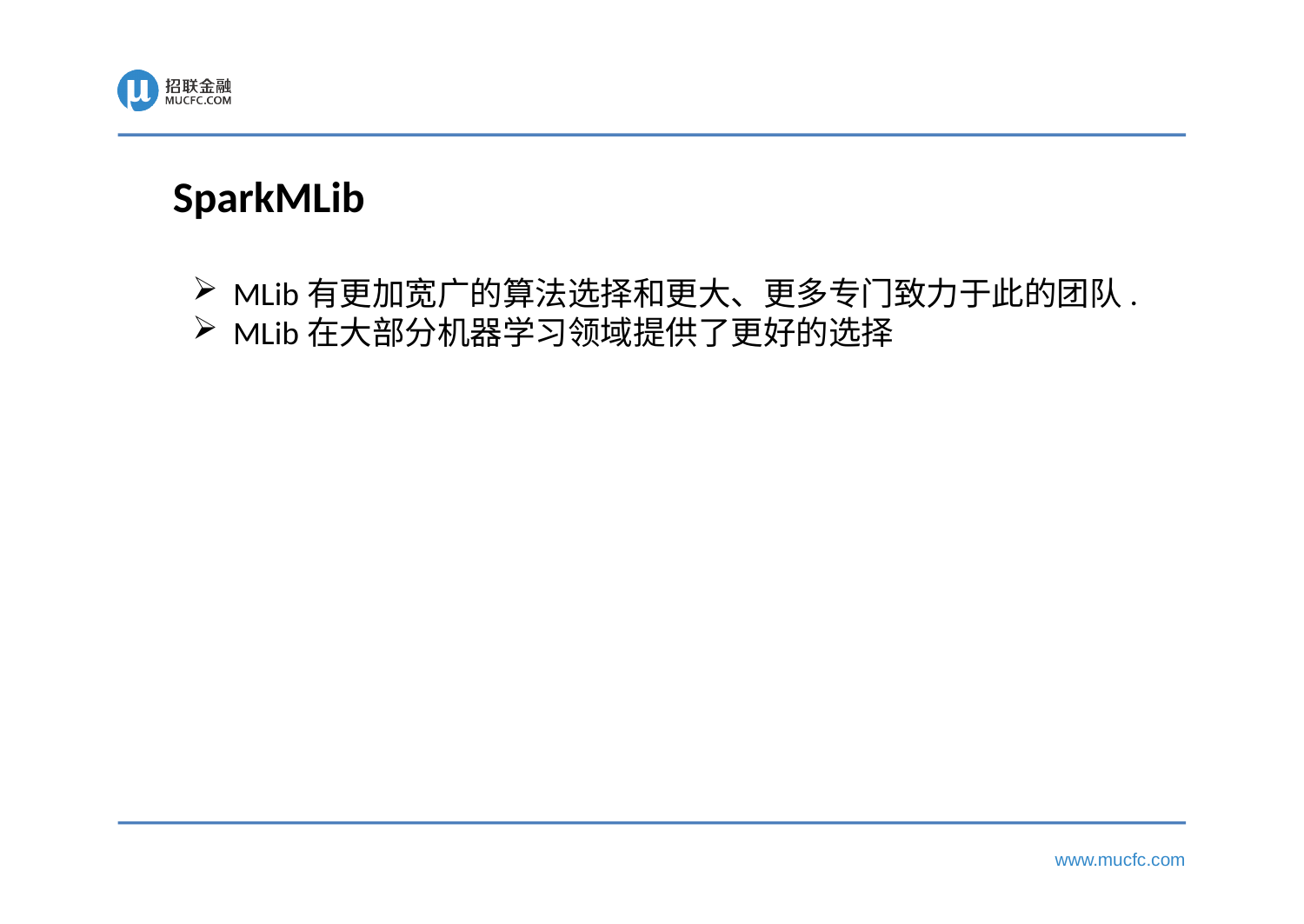

SparkMLib
MLib有更加宽广的算法选择和更大、更多专门致力于此的团队.
MLib在大部分机器学习领域提供了更好的选择